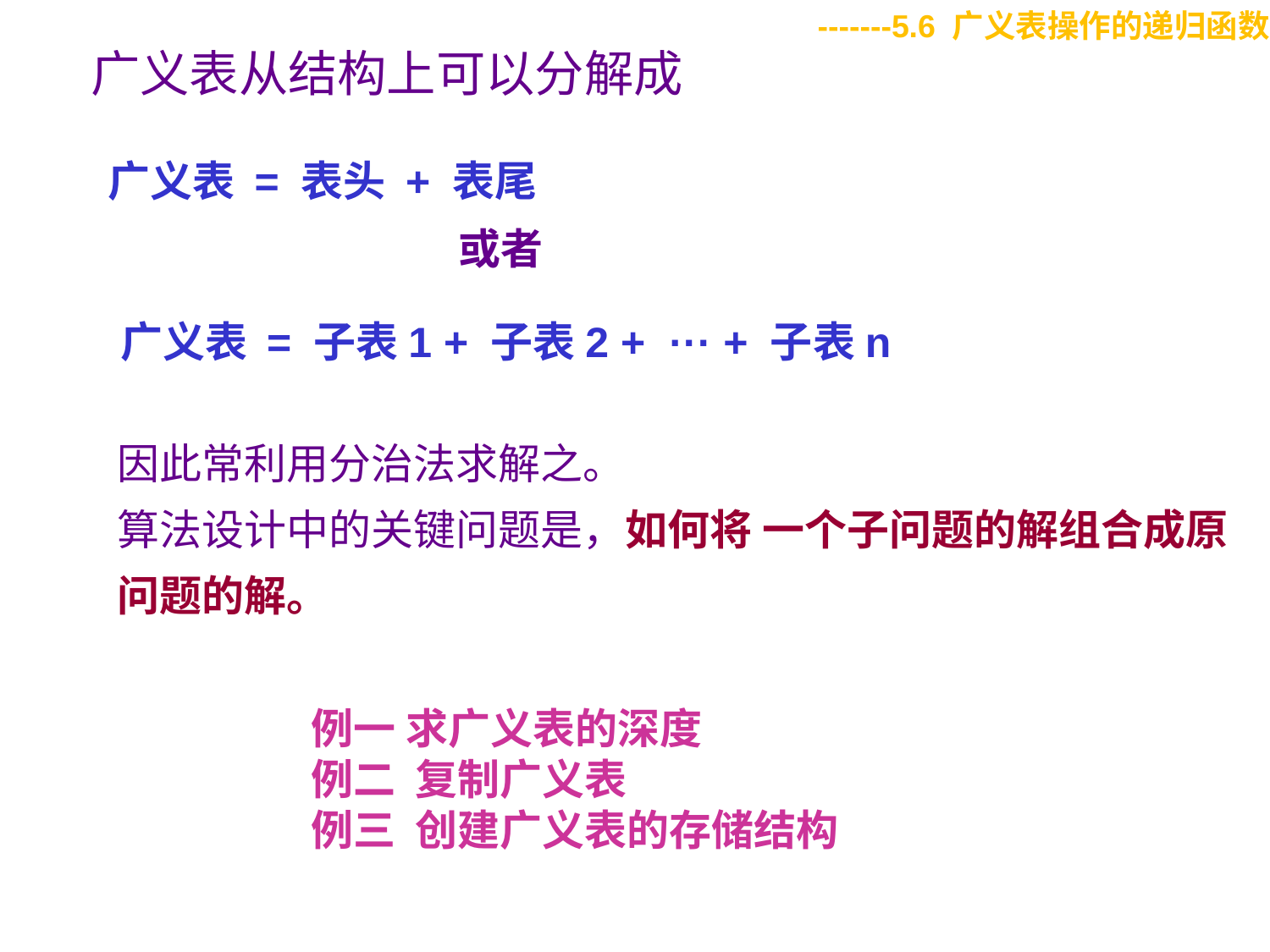

-------5.6 广义表操作的递归函数
广义表从结构上可以分解成
广义表 = 表头 + 表尾
或者
广义表 = 子表1 + 子表2 +  ··· + 子表n
因此常利用分治法求解之。
算法设计中的关键问题是，如何将 一个子问题的解组合成原问题的解。
例一 求广义表的深度
例二  复制广义表
例三  创建广义表的存储结构